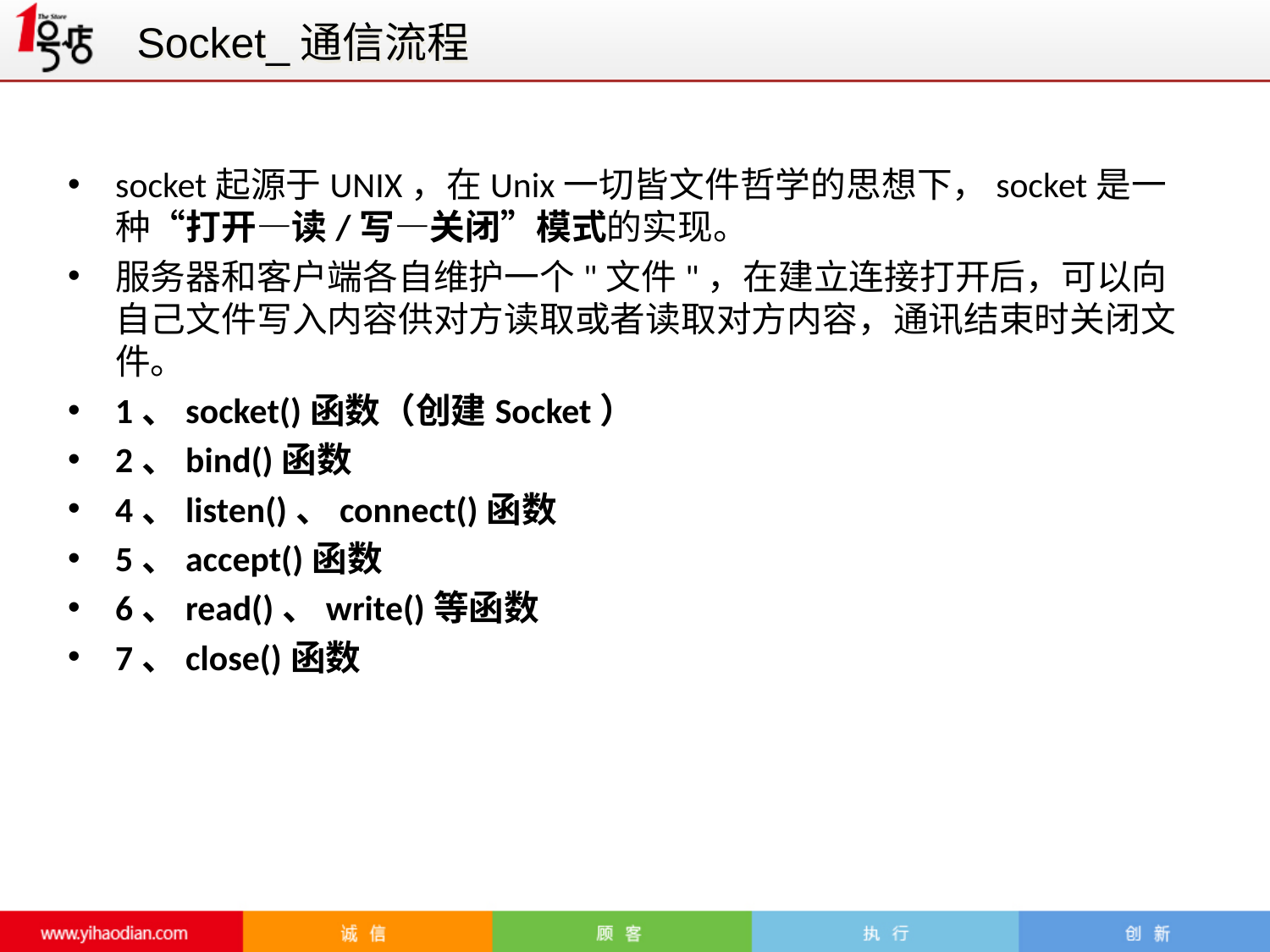

Socket_通信流程
socket起源于UNIX，在Unix一切皆文件哲学的思想下，socket是一种“打开—读/写—关闭”模式的实现。
服务器和客户端各自维护一个"文件"，在建立连接打开后，可以向自己文件写入内容供对方读取或者读取对方内容，通讯结束时关闭文件。
1、socket()函数（创建Socket）
2、bind()函数
4、listen()、connect()函数
5、accept()函数
6、read()、write()等函数
7、close()函数